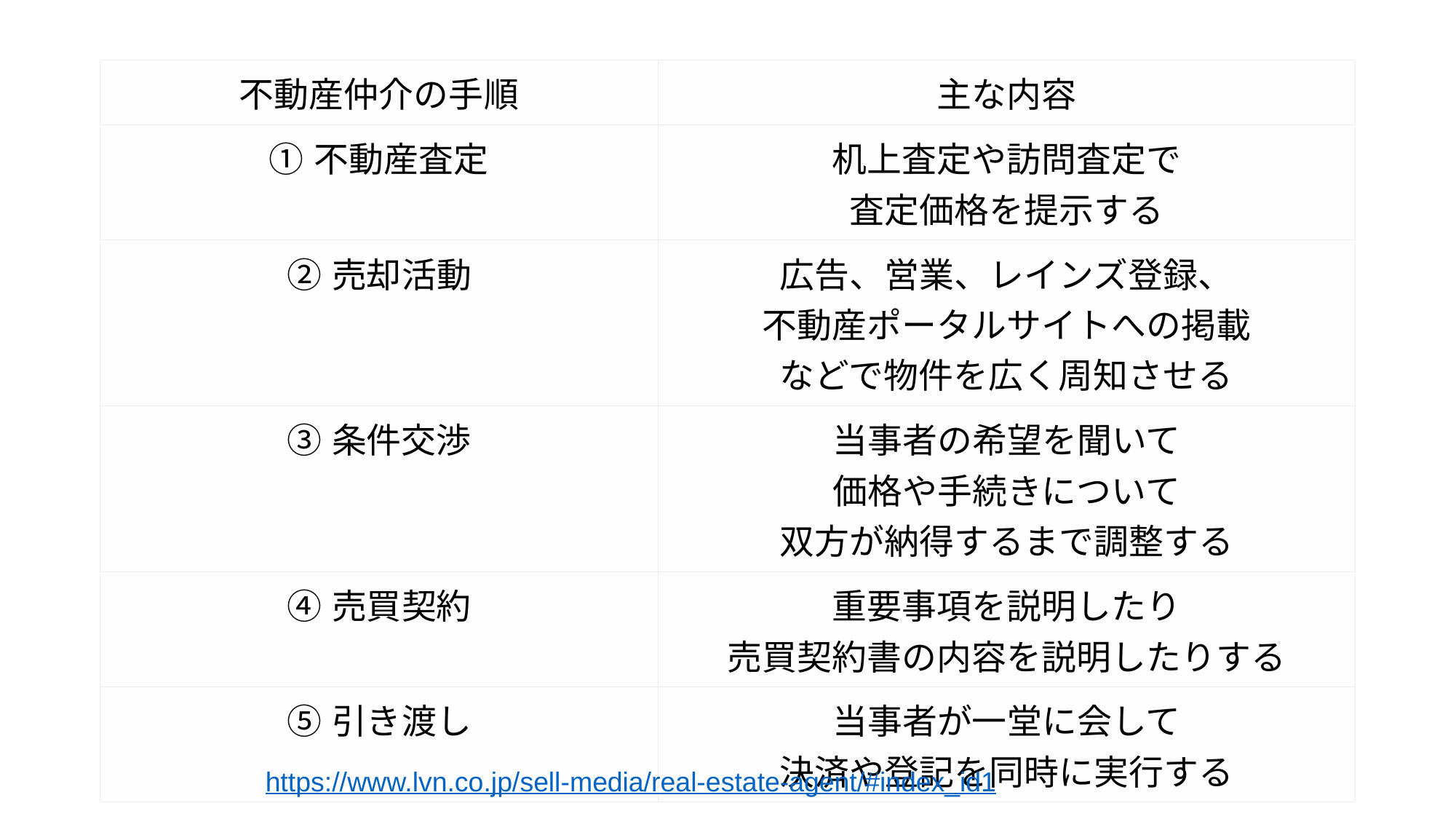

| 不動産仲介の手順 | 主な内容 |
| --- | --- |
| ①不動産査定 | 机上査定や訪問査定で 査定価格を提示する |
| ②売却活動 | 広告、営業、レインズ登録、 不動産ポータルサイトへの掲載 などで物件を広く周知させる |
| ③条件交渉 | 当事者の希望を聞いて 価格や手続きについて 双方が納得するまで調整する |
| ④売買契約 | 重要事項を説明したり 売買契約書の内容を説明したりする |
| ⑤引き渡し | 当事者が一堂に会して 決済や登記を同時に実行する |
https://www.lvn.co.jp/sell-media/real-estate-agent/#index_id1